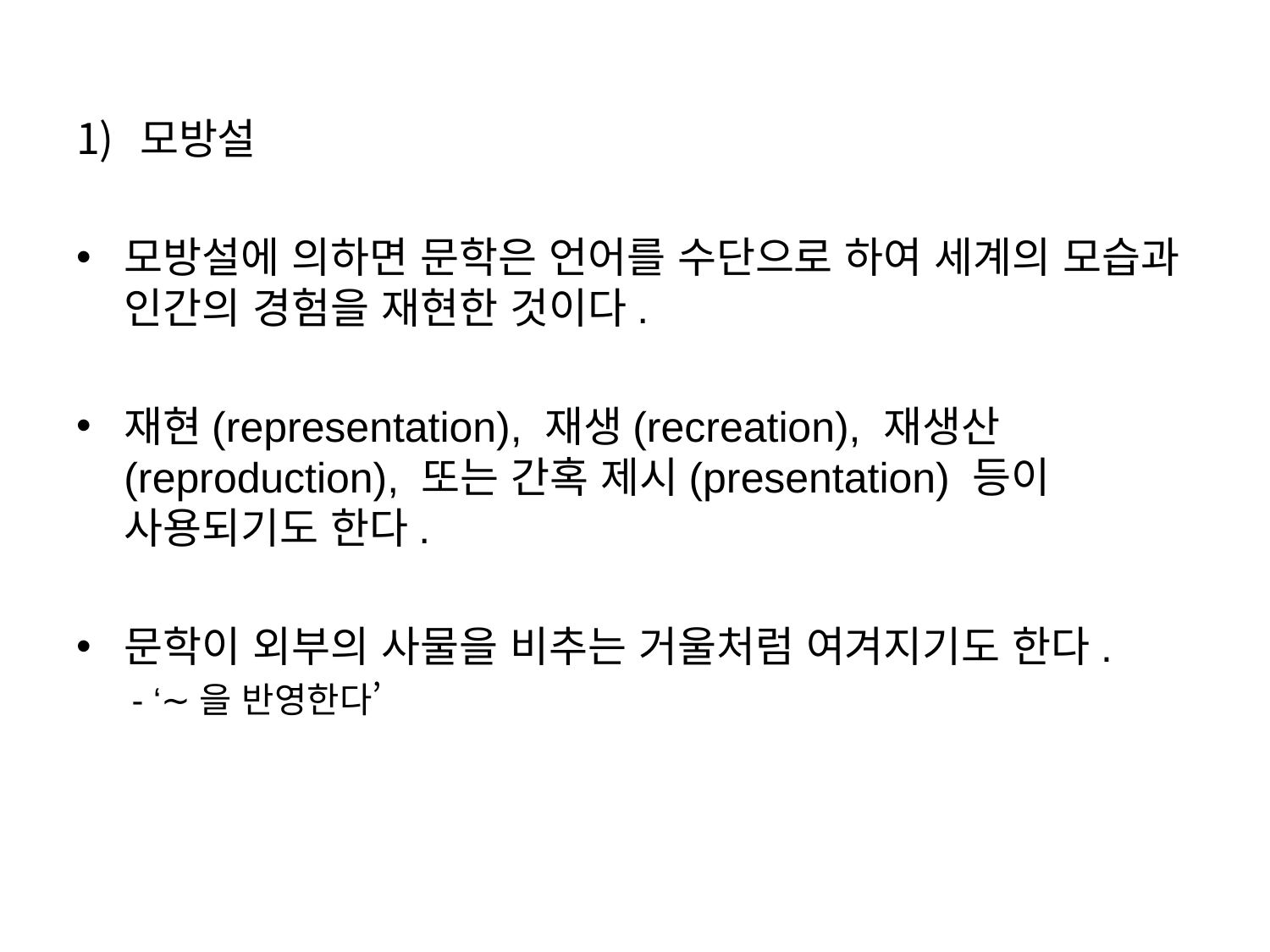

모방설

모방설에 의하면 문학은 언어를 수단으로 하여 세계의 모습과 인간의 경험을 재현한 것이다.

재현(representation), 재생(recreation), 재생산(reproduction), 또는 간혹 제시(presentation) 등이 사용되기도 한다.

문학이 외부의 사물을 비추는 거울처럼 여겨지기도 한다.
- ‘∼을 반영한다’